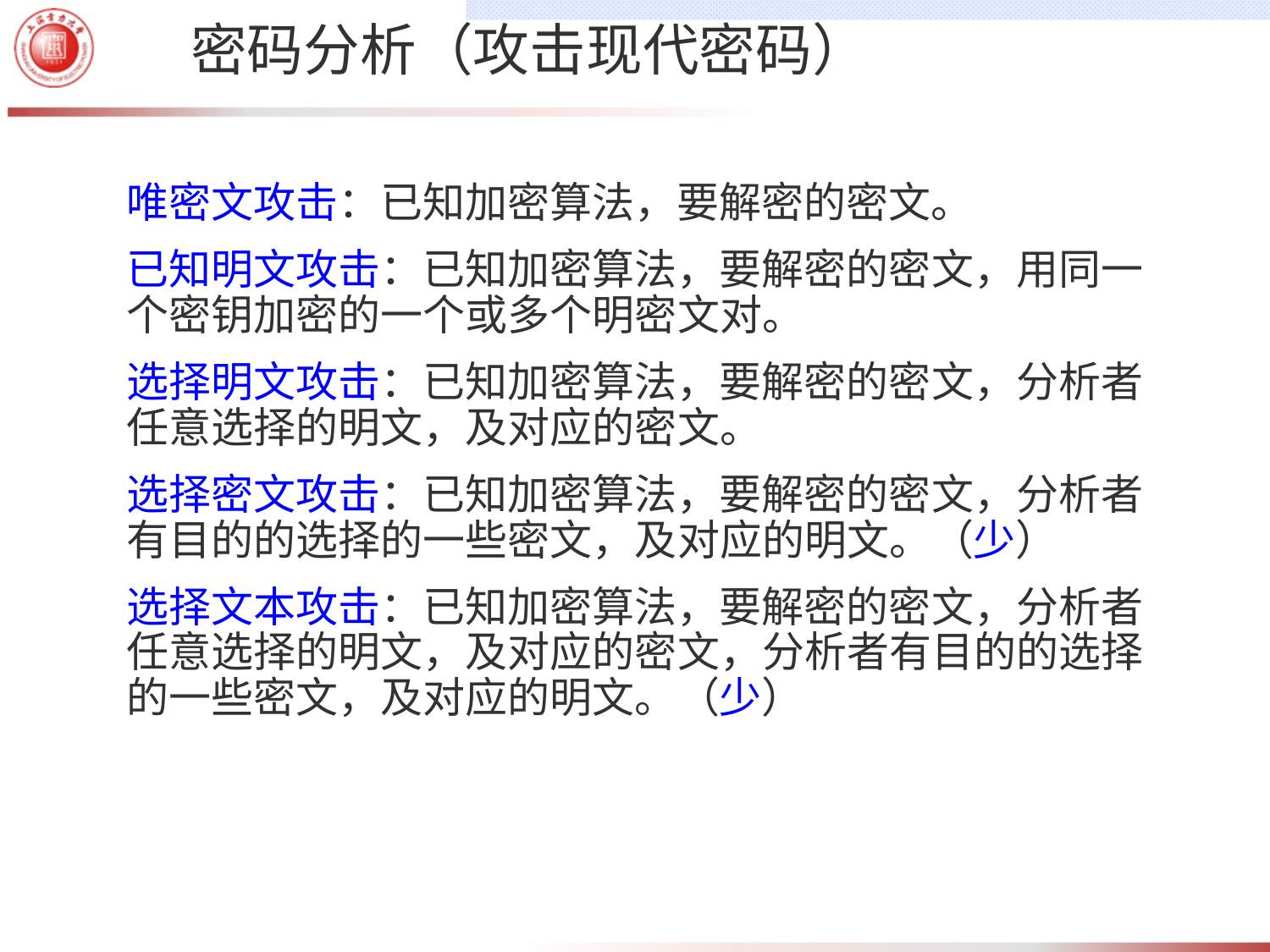

# 密码分析（攻击现代密码）
唯密文攻击：已知加密算法，要解密的密文。
已知明文攻击：已知加密算法，要解密的密文，用同一个密钥加密的一个或多个明密文对。
选择明文攻击：已知加密算法，要解密的密文，分析者任意选择的明文，及对应的密文。
选择密文攻击：已知加密算法，要解密的密文，分析者有目的的选择的一些密文，及对应的明文。（少）
选择文本攻击：已知加密算法，要解密的密文，分析者任意选择的明文，及对应的密文，分析者有目的的选择的一些密文，及对应的明文。（少）